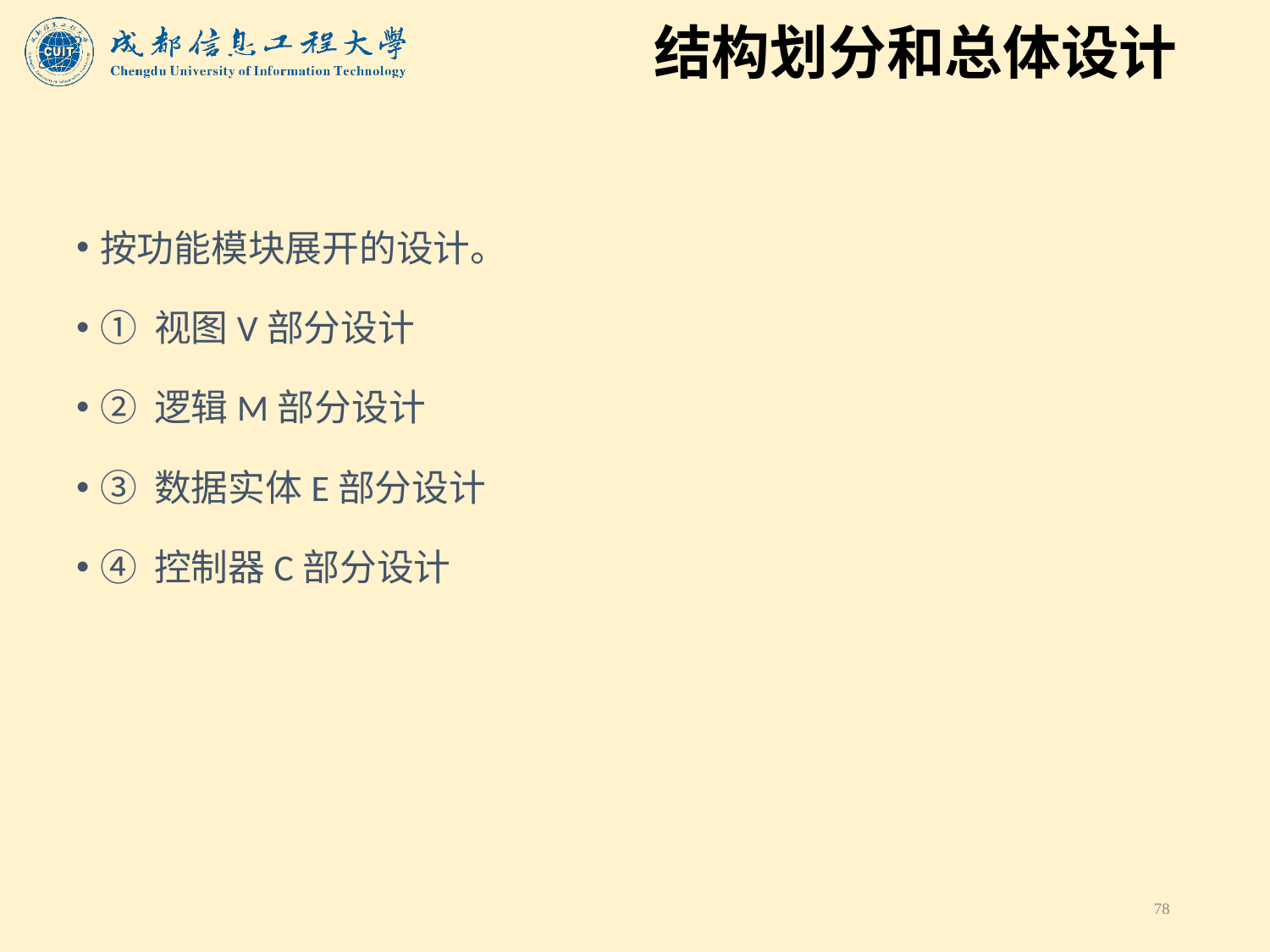

# 结构划分和总体设计
按功能模块展开的设计。
① 视图V部分设计
② 逻辑M部分设计
③ 数据实体E部分设计
④ 控制器C部分设计

78